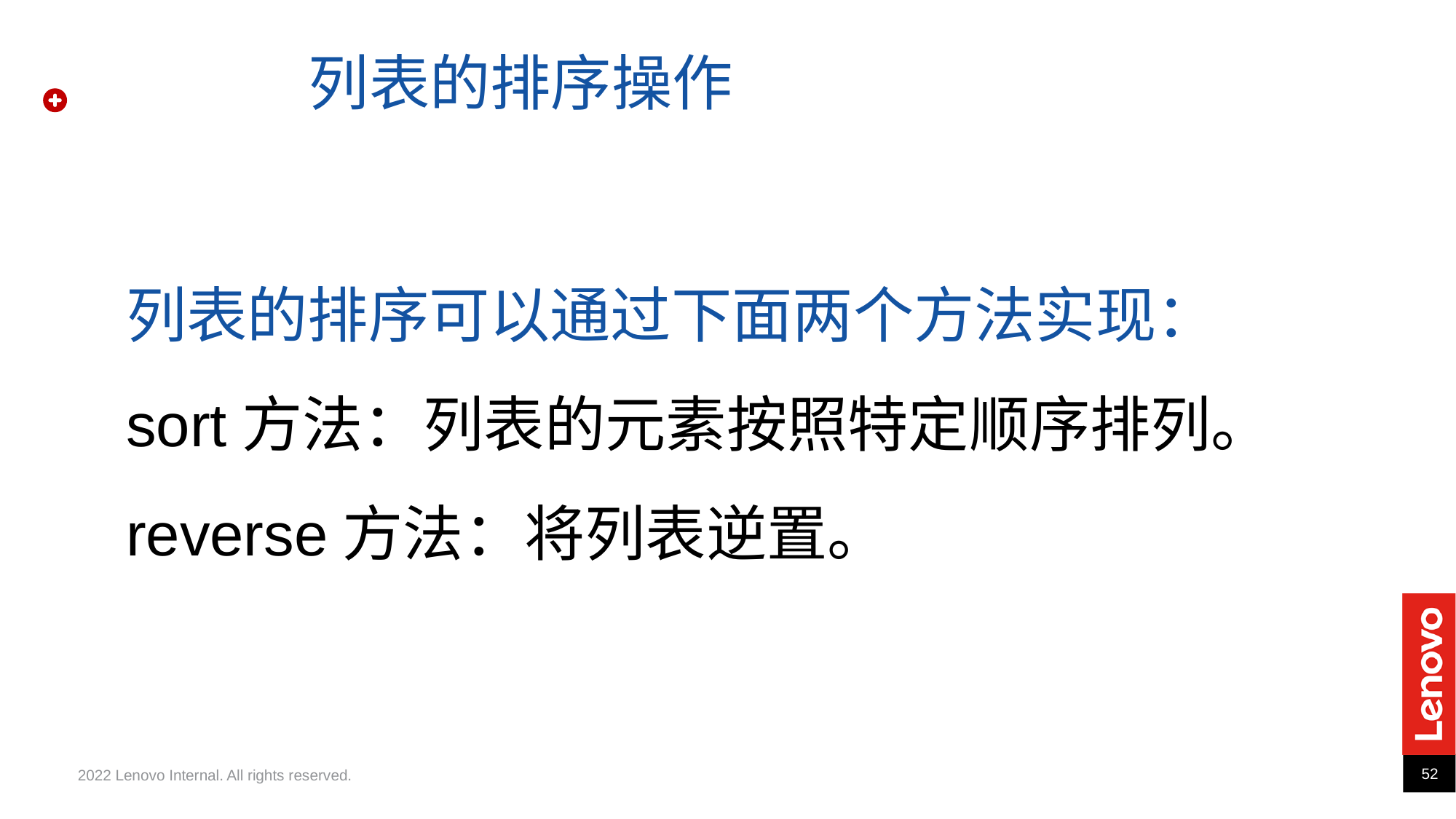

列表的排序操作
列表的排序可以通过下面两个方法实现：
sort方法：列表的元素按照特定顺序排列。
reverse方法：将列表逆置。